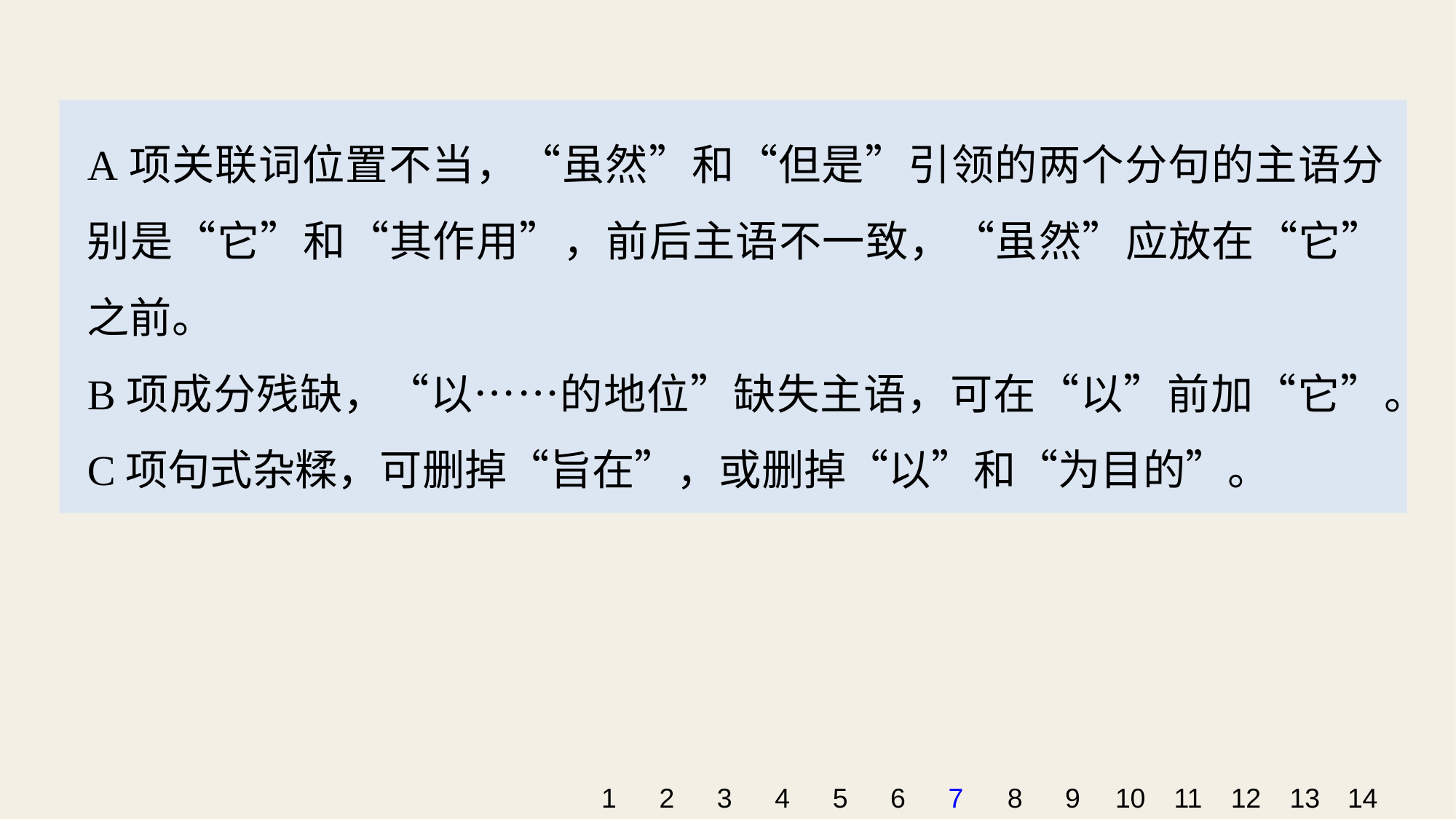

A项关联词位置不当，“虽然”和“但是”引领的两个分句的主语分别是“它”和“其作用”，前后主语不一致，“虽然”应放在“它”之前。
B项成分残缺，“以……的地位”缺失主语，可在“以”前加“它”。
C项句式杂糅，可删掉“旨在”，或删掉“以”和“为目的”。
1
2
3
4
5
6
7
8
9
10
11
12
13
14